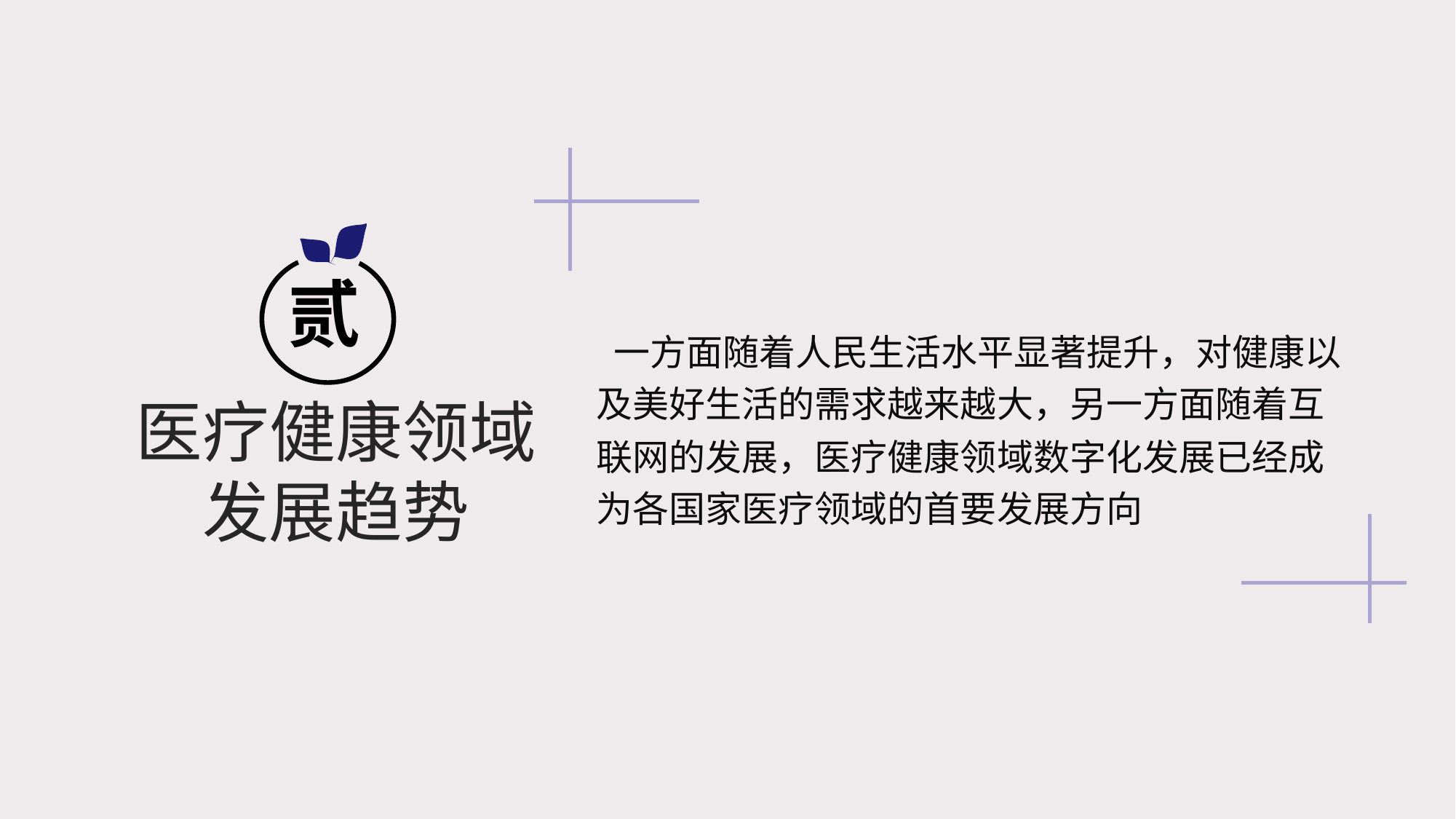

贰
 一方面随着人民生活水平显著提升，对健康以及美好生活的需求越来越大，另一方面随着互联网的发展，医疗健康领域数字化发展已经成为各国家医疗领域的首要发展方向
医疗健康领域
发展趋势